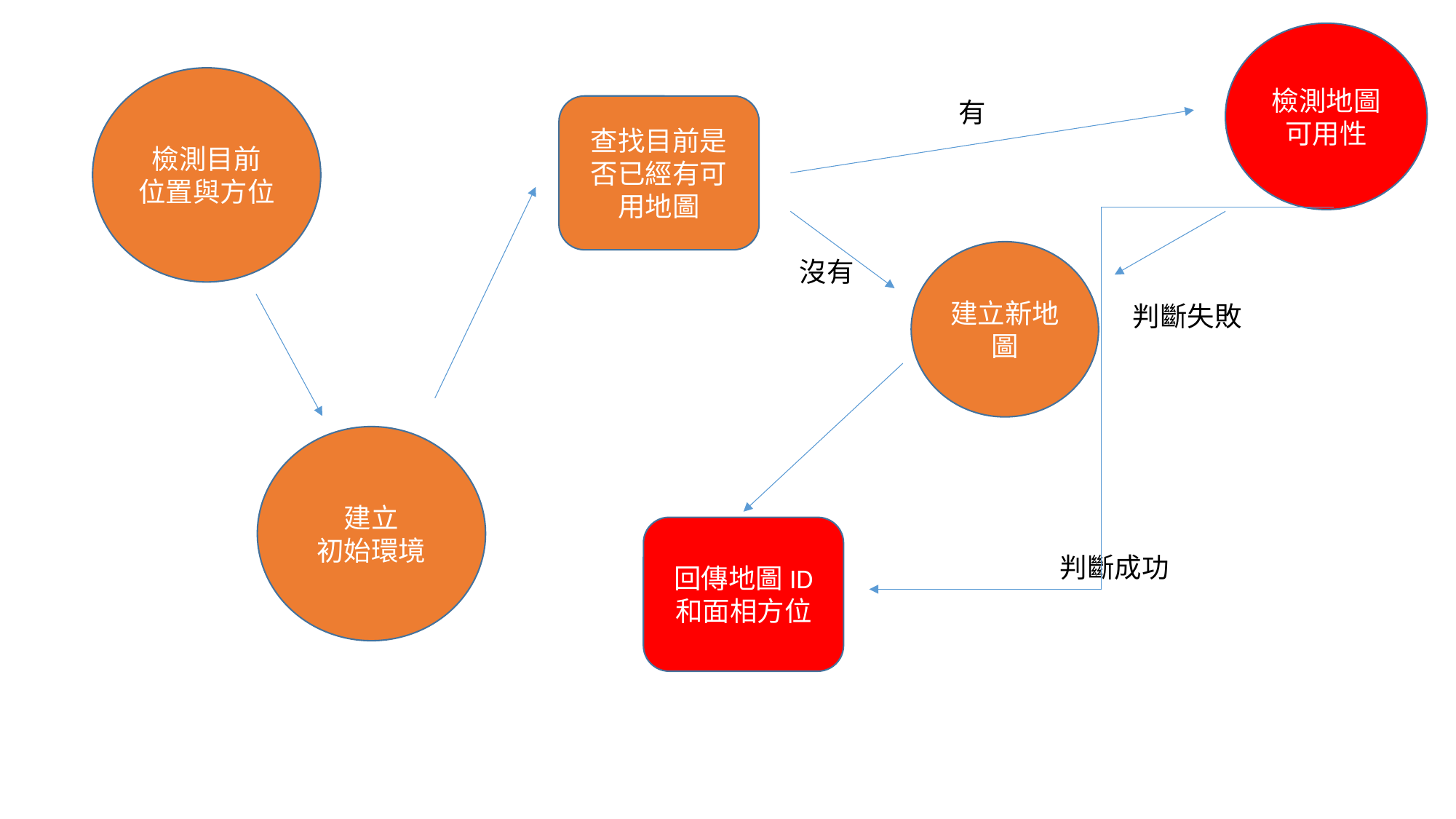

檢測地圖可用性
檢測目前
位置與方位
有
查找目前是否已經有可用地圖
建立新地圖
沒有
判斷失敗
建立
初始環境
回傳地圖ID
和面相方位
判斷成功